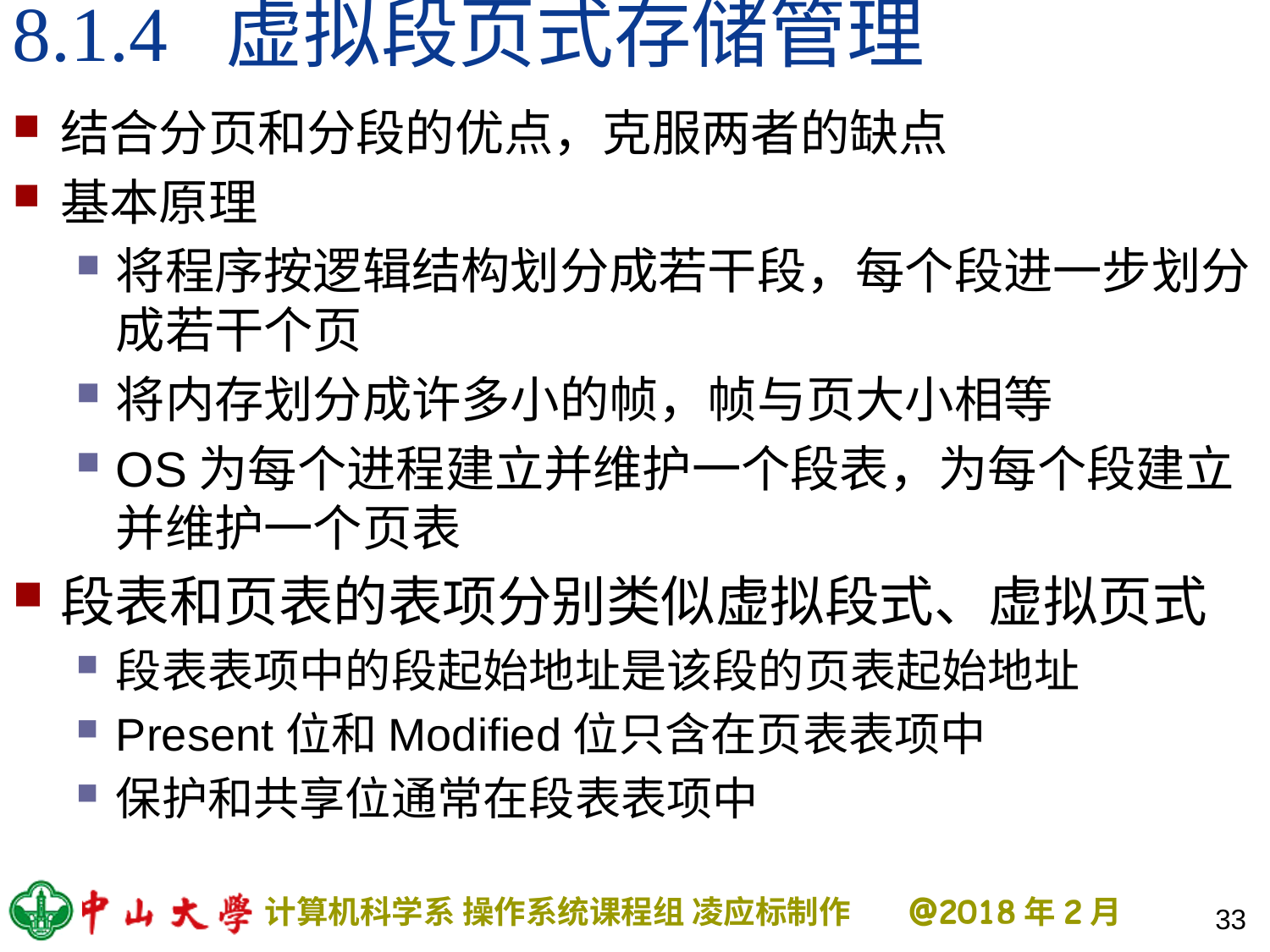

# 8.1.4  虚拟段页式存储管理
结合分页和分段的优点，克服两者的缺点
基本原理
将程序按逻辑结构划分成若干段，每个段进一步划分成若干个页
将内存划分成许多小的帧，帧与页大小相等
OS为每个进程建立并维护一个段表，为每个段建立并维护一个页表
段表和页表的表项分别类似虚拟段式、虚拟页式
段表表项中的段起始地址是该段的页表起始地址
Present位和Modified位只含在页表表项中
保护和共享位通常在段表表项中
33